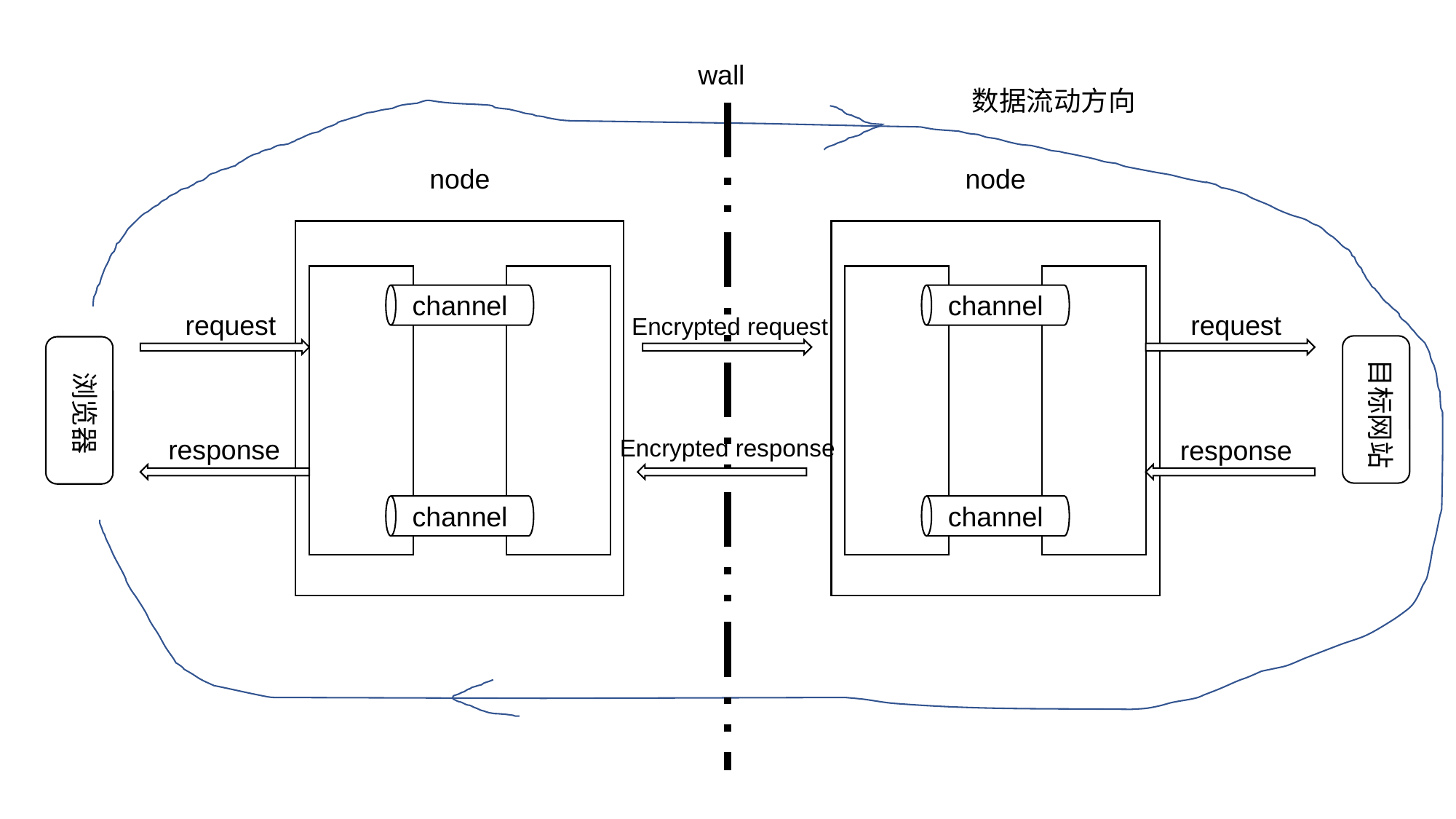

wall
数据流动方向

node

channel

channel
node

channel

channel
request

request

Encrypted request

目标网站

浏览器
response

Encrypted response
response